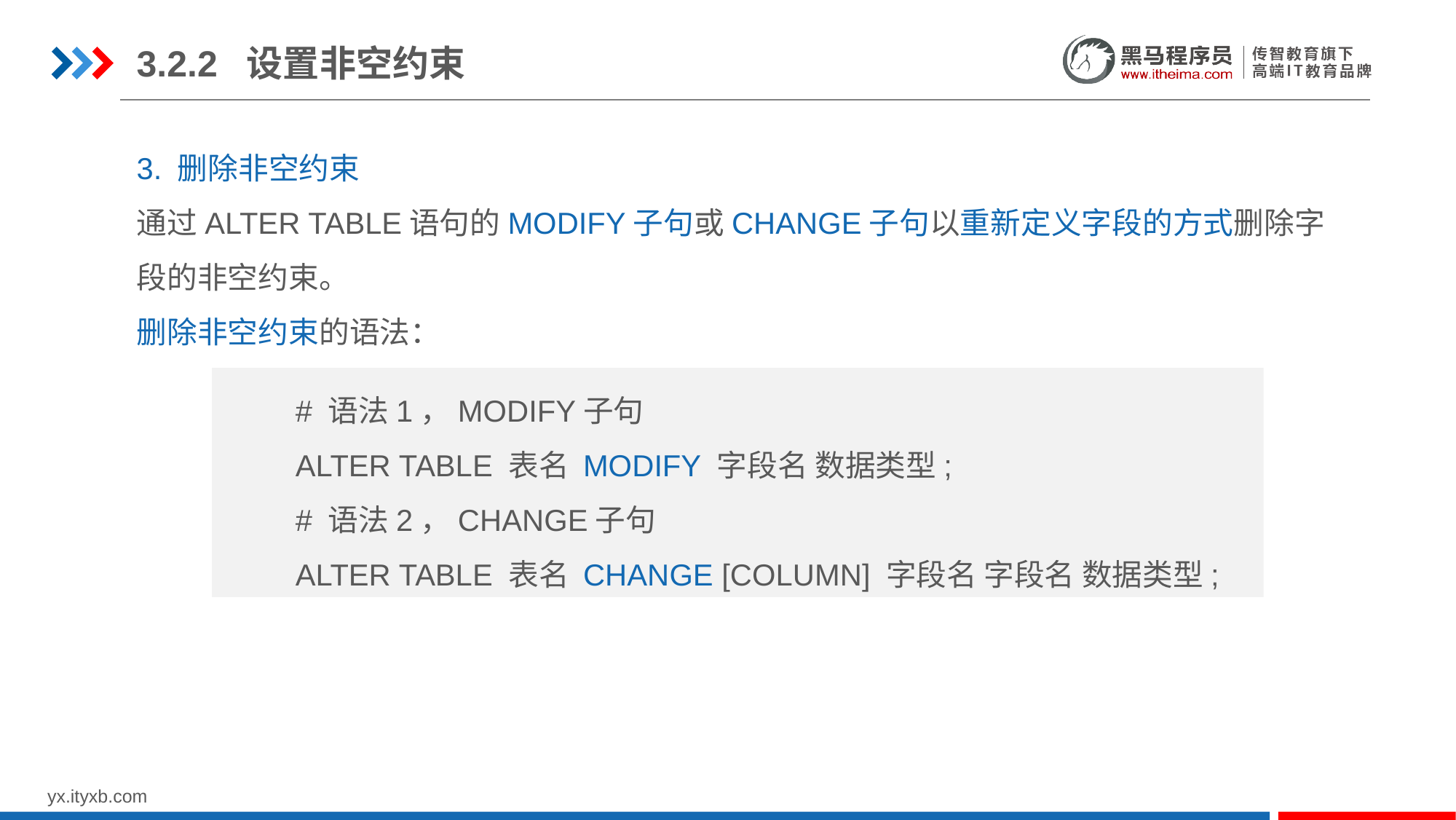

3.2.2  设置非空约束
3. 删除非空约束
通过ALTER TABLE语句的MODIFY子句或CHANGE子句以重新定义字段的方式删除字段的非空约束。
删除非空约束的语法：
# 语法1，MODIFY子句
ALTER TABLE 表名 MODIFY 字段名 数据类型;
# 语法2，CHANGE子句
ALTER TABLE 表名 CHANGE [COLUMN] 字段名 字段名 数据类型;